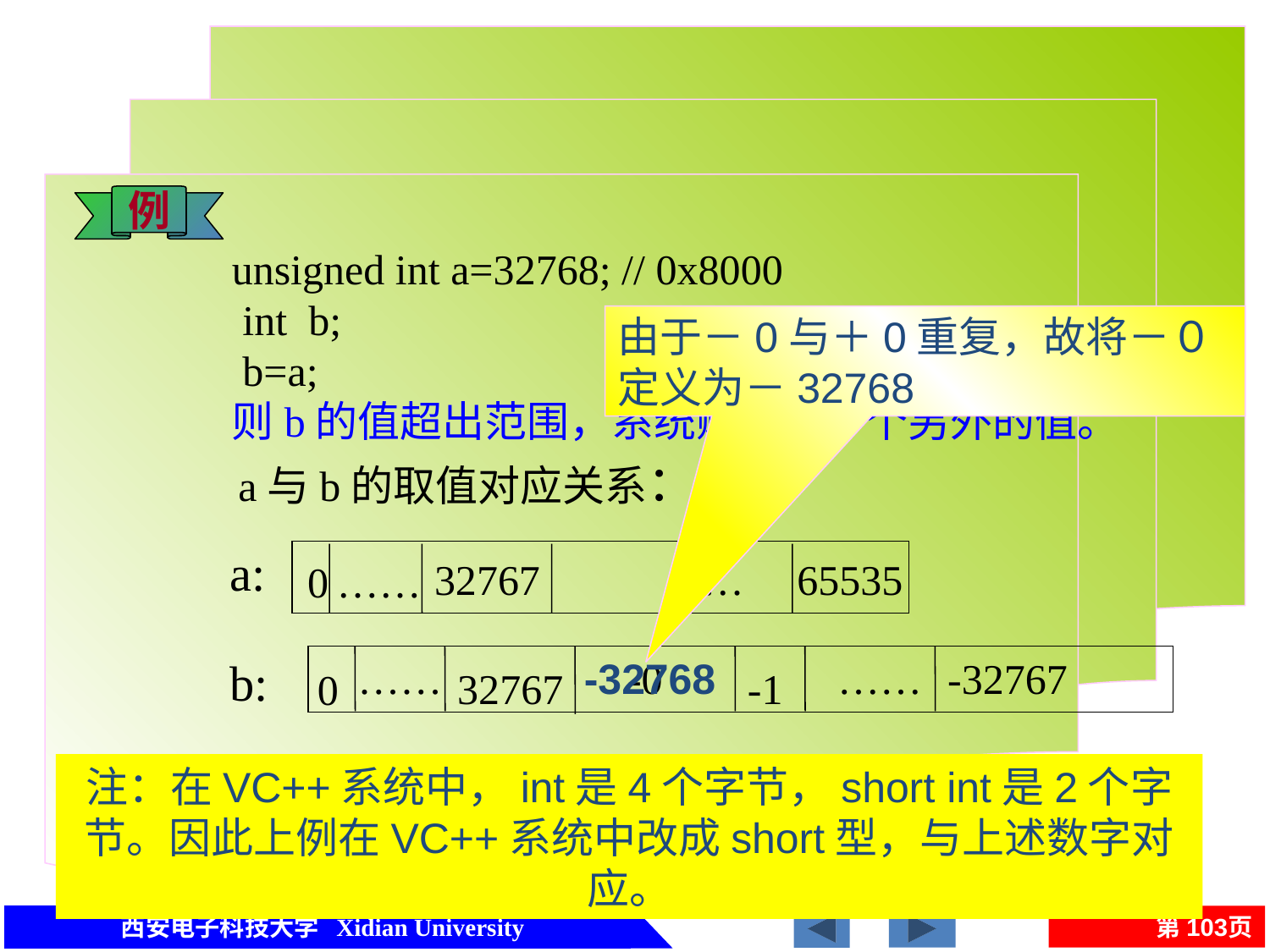

例
unsigned int a=32768; // 0x8000
 int  b;
 b=a;
则b的值超出范围，系统赋予它一个另外的值。
由于－0与＋0重复，故将－０定义为－32768
 a与b的取值对应关系：
 a:

32767
……
65535
0
……
 b:

……

……
-32767

32767
-1
0
-32768
-0
注：在VC++系统中，int是4个字节，short int是2个字节。因此上例在VC++系统中改成short型，与上述数字对应。